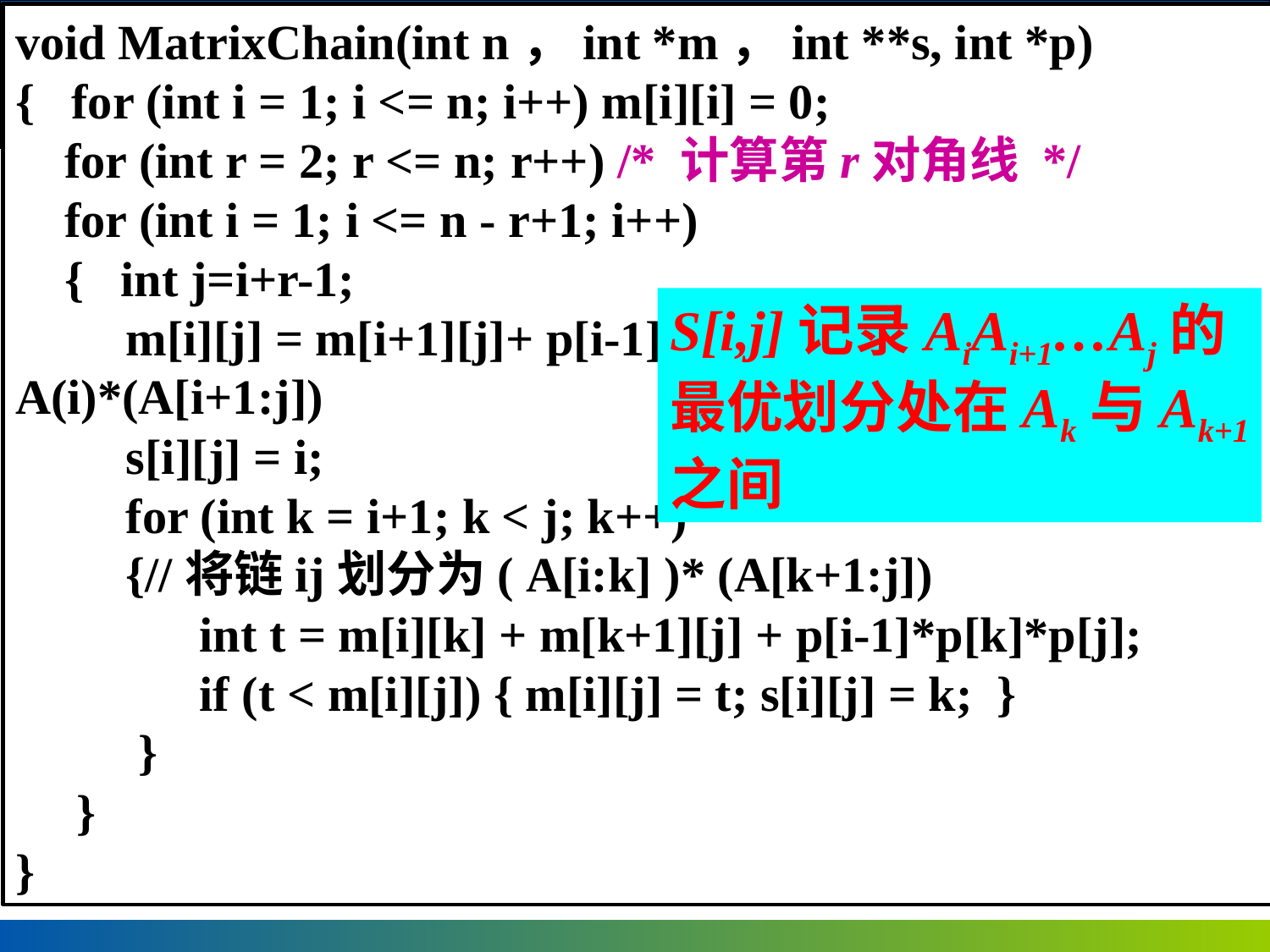

void MatrixChain(int n，int *m，int **s, int *p)
{   for (int i = 1; i <= n; i++) m[i][i] = 0;
    for (int r = 2; r <= n; r++) /* 计算第r对角线 */
    for (int i = 1; i <= n - r+1; i++)
    {   int j=i+r-1;
         m[i][j] = m[i+1][j]+ p[i-1]*p[i]*p[j]; //将链ij划分为A(i)*(A[i+1:j])
         s[i][j] = i;
         for (int k = i+1; k < j; k++)
         {//将链ij划分为( A[i:k] )* (A[k+1:j])
               int t = m[i][k] + m[k+1][j] + p[i-1]*p[k]*p[j];
               if (t < m[i][j]) { m[i][j] = t; s[i][j] = k;  }
          }
     }
}
S[i,j]记录AiAi+1…Aj的
最优划分处在Ak与Ak+1
之间